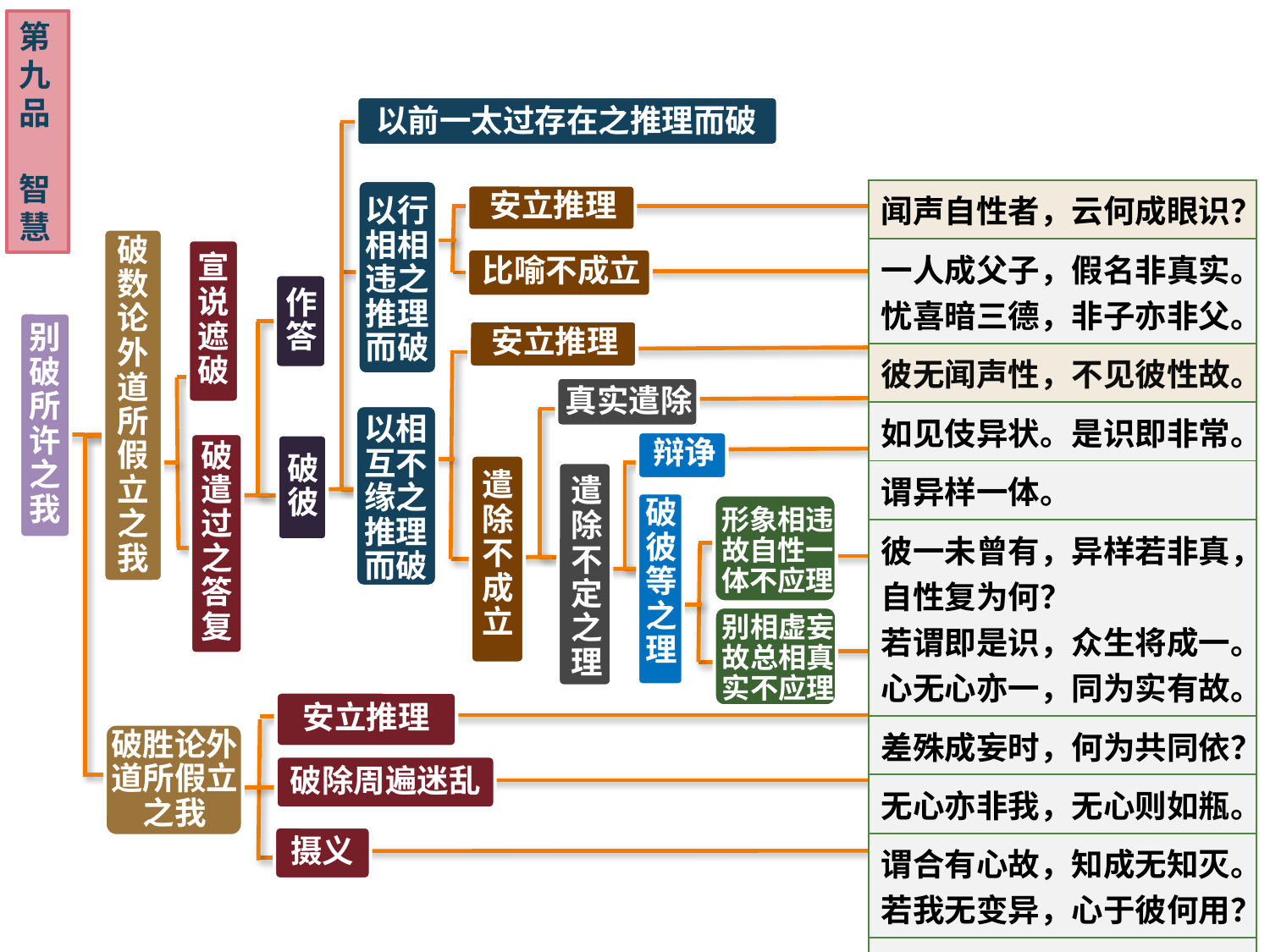

第九品

智慧

以前一太过存在之推理而破
| 闻声自性者，云何成眼识？ |
| --- |
| 一人成父子，假名非真实。忧喜暗三德，非子亦非父。 |
| 彼无闻声性，不见彼性故。 |
| 如见伎异状。是识即非常。 |
| 谓异样一体。 |
| 彼一未曾有，异样若非真，自性复为何？ 若谓即是识，众生将成一。心无心亦一，同为实有故。 |
| 差殊成妄时，何为共同依？ |
| 无心亦非我，无心则如瓶。 |
| 谓合有心故，知成无知灭。若我无变异，心于彼何用？ |
| 无知复无用，虚空亦成我。 |

以行相相违之推理而破
安立推理

破数论外道所假立之我
宣说遮破

比喻不成立

作答

别破所许之我

安立推理

真实遣除

以相互不缘之推理而破
辩诤

破遣过之答复

破彼

遣除不成立

遣除不定之理
破彼等之理

形象相违故自性一体不应理

别相虚妄故总相真实不应理
安立推理

破胜论外道所假立之我
破除周遍迷乱

摄义